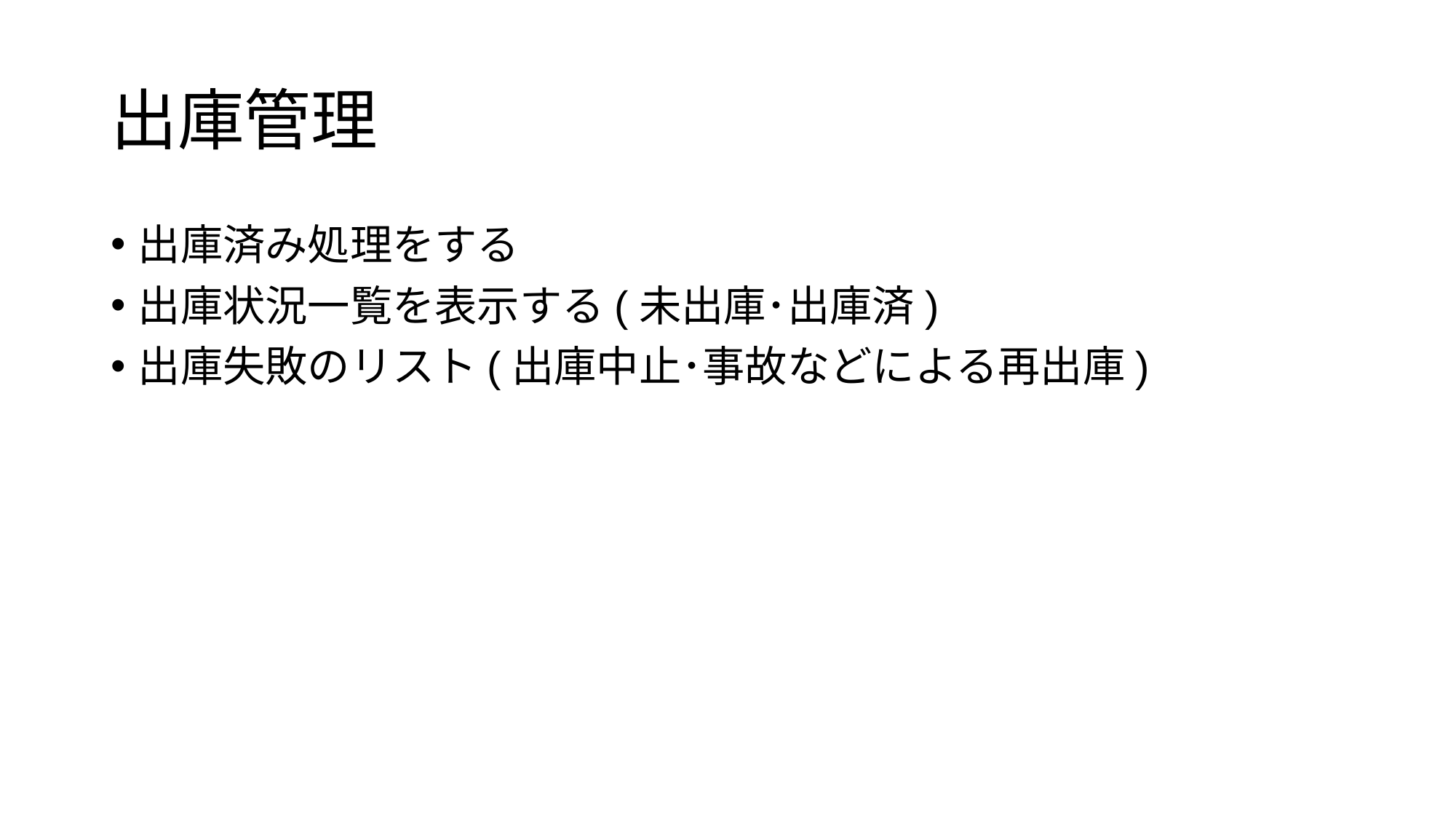

# 出庫管理
出庫済み処理をする
出庫状況一覧を表示する(未出庫･出庫済)
出庫失敗のリスト(出庫中止･事故などによる再出庫)